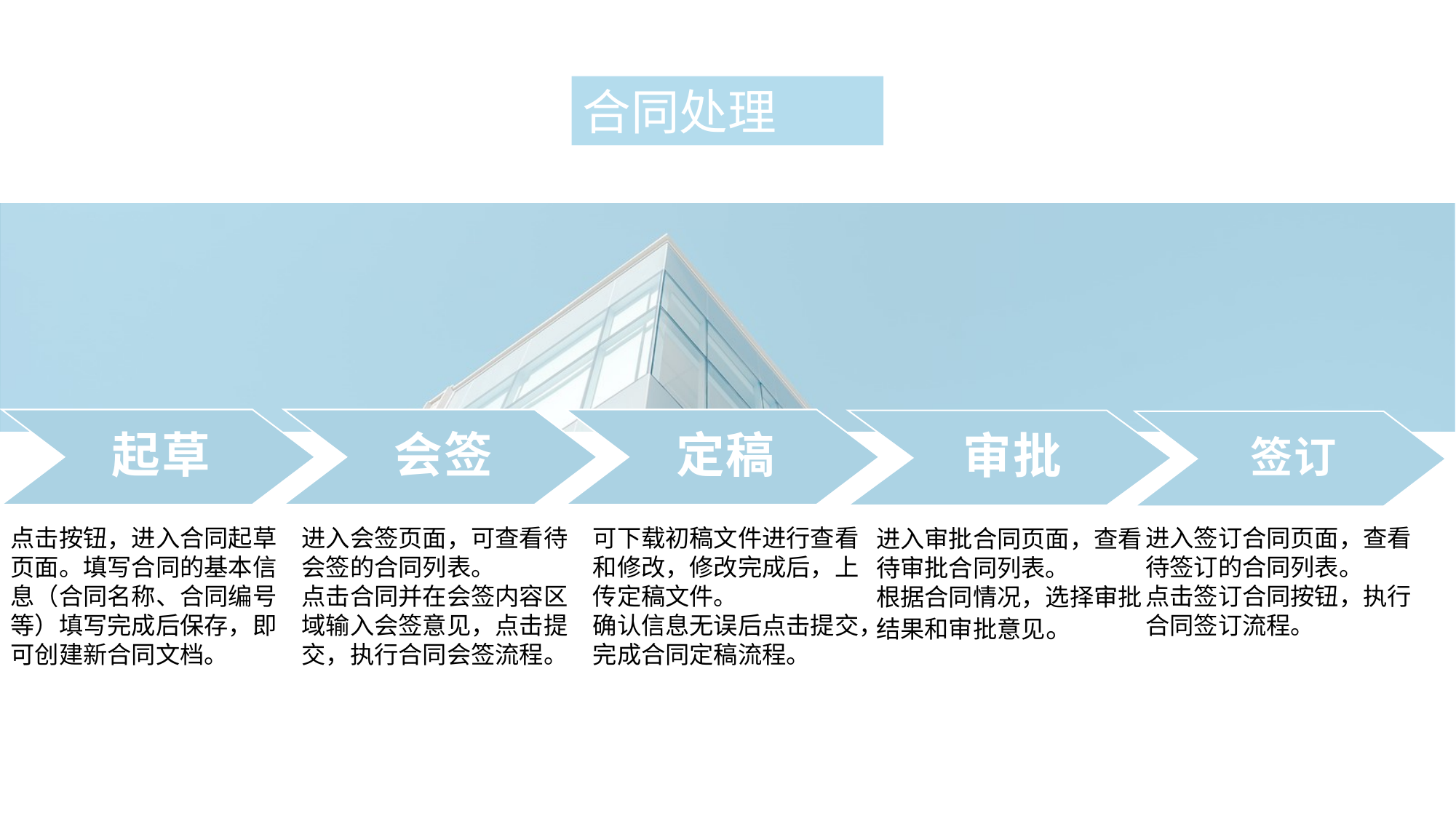

合同处理

起草
会签
定稿
签订
点击按钮，进入合同起草页面。填写合同的基本信息（合同名称、合同编号等）填写完成后保存，即可创建新合同文档。

进入会签页面，可查看待会签的合同列表。
点击合同并在会签内容区域输入会签意见，点击提交，执行合同会签流程。

可下载初稿文件进行查看和修改，修改完成后，上传定稿文件。
确认信息无误后点击提交，完成合同定稿流程。

进入签订合同页面，查看待签订的合同列表。
点击签订合同按钮，执行合同签订流程。

审批
进入审批合同页面，查看待审批合同列表。
根据合同情况，选择审批结果和审批意见。